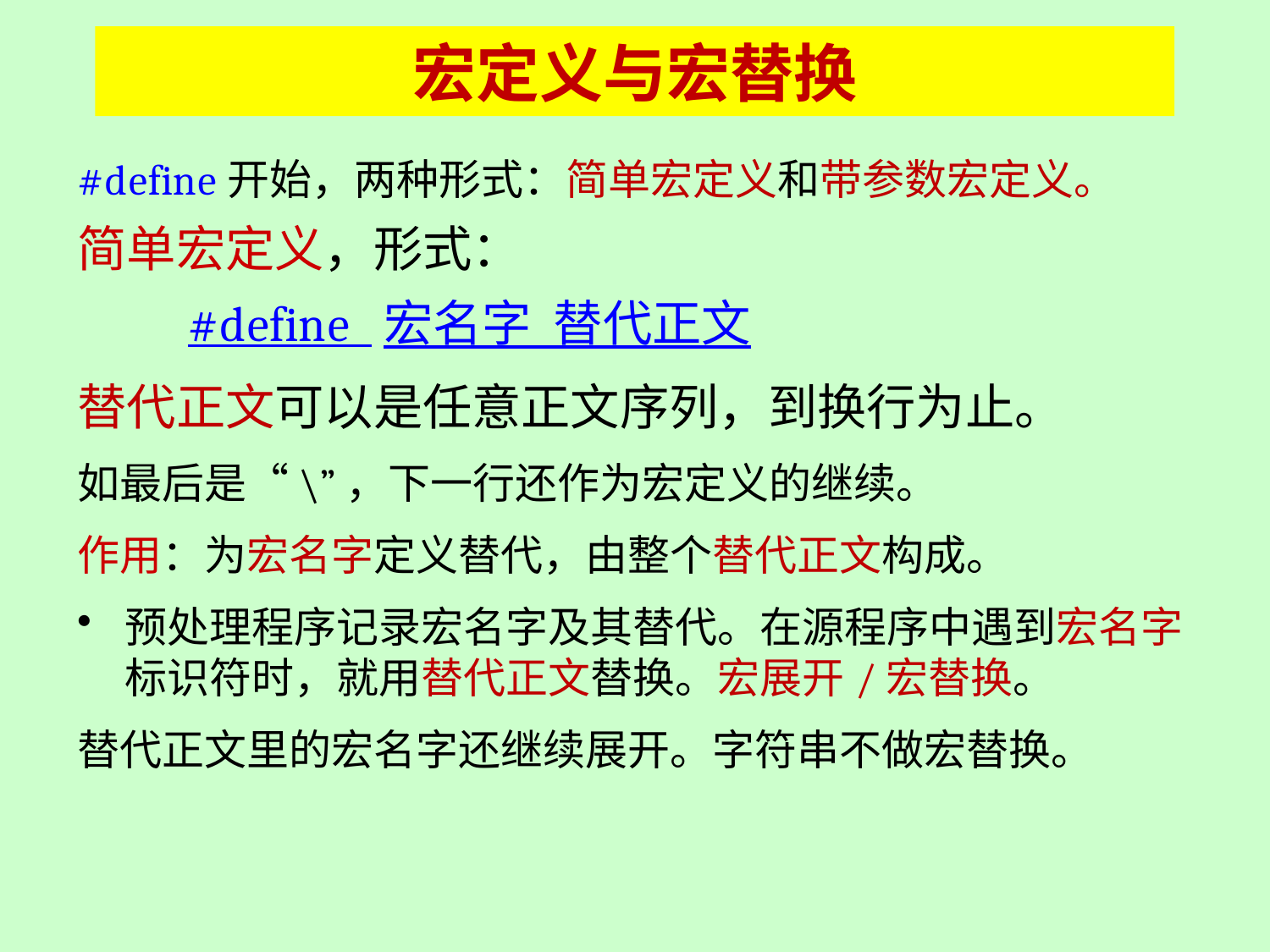

# 宏定义与宏替换
#define开始，两种形式：简单宏定义和带参数宏定义。
简单宏定义，形式：
　　#define  宏名字  替代正文
替代正文可以是任意正文序列，到换行为止。
如最后是“\”，下一行还作为宏定义的继续。
作用：为宏名字定义替代，由整个替代正文构成。
预处理程序记录宏名字及其替代。在源程序中遇到宏名字标识符时，就用替代正文替换。宏展开/宏替换。
替代正文里的宏名字还继续展开。字符串不做宏替换。

64